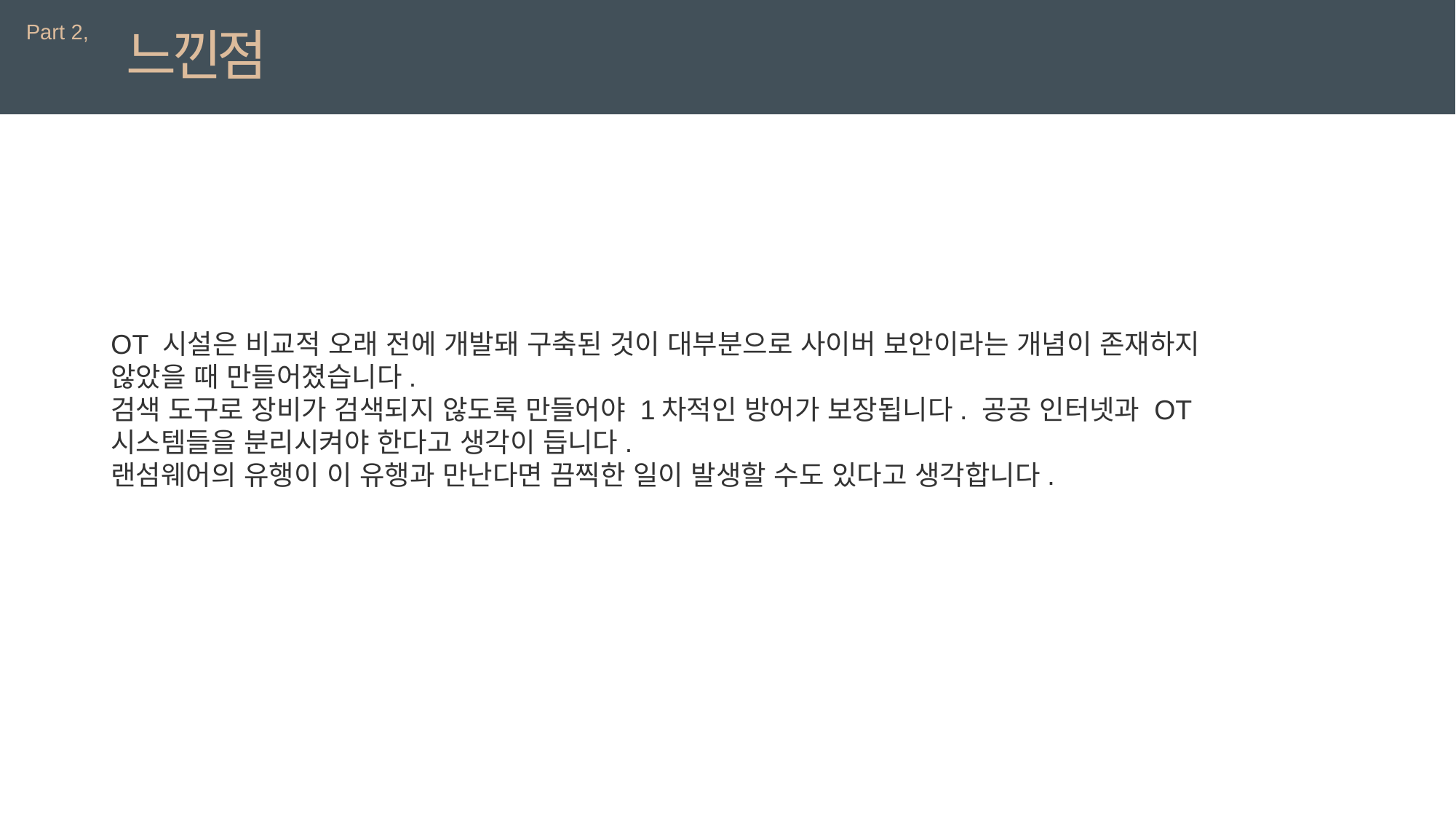

Part 2,
느낀점
OT 시설은 비교적 오래 전에 개발돼 구축된 것이 대부분으로 사이버 보안이라는 개념이 존재하지 않았을 때 만들어졌습니다.
검색 도구로 장비가 검색되지 않도록 만들어야 1차적인 방어가 보장됩니다. 공공 인터넷과 OT 시스템들을 분리시켜야 한다고 생각이 듭니다.
랜섬웨어의 유행이 이 유행과 만난다면 끔찍한 일이 발생할 수도 있다고 생각합니다.